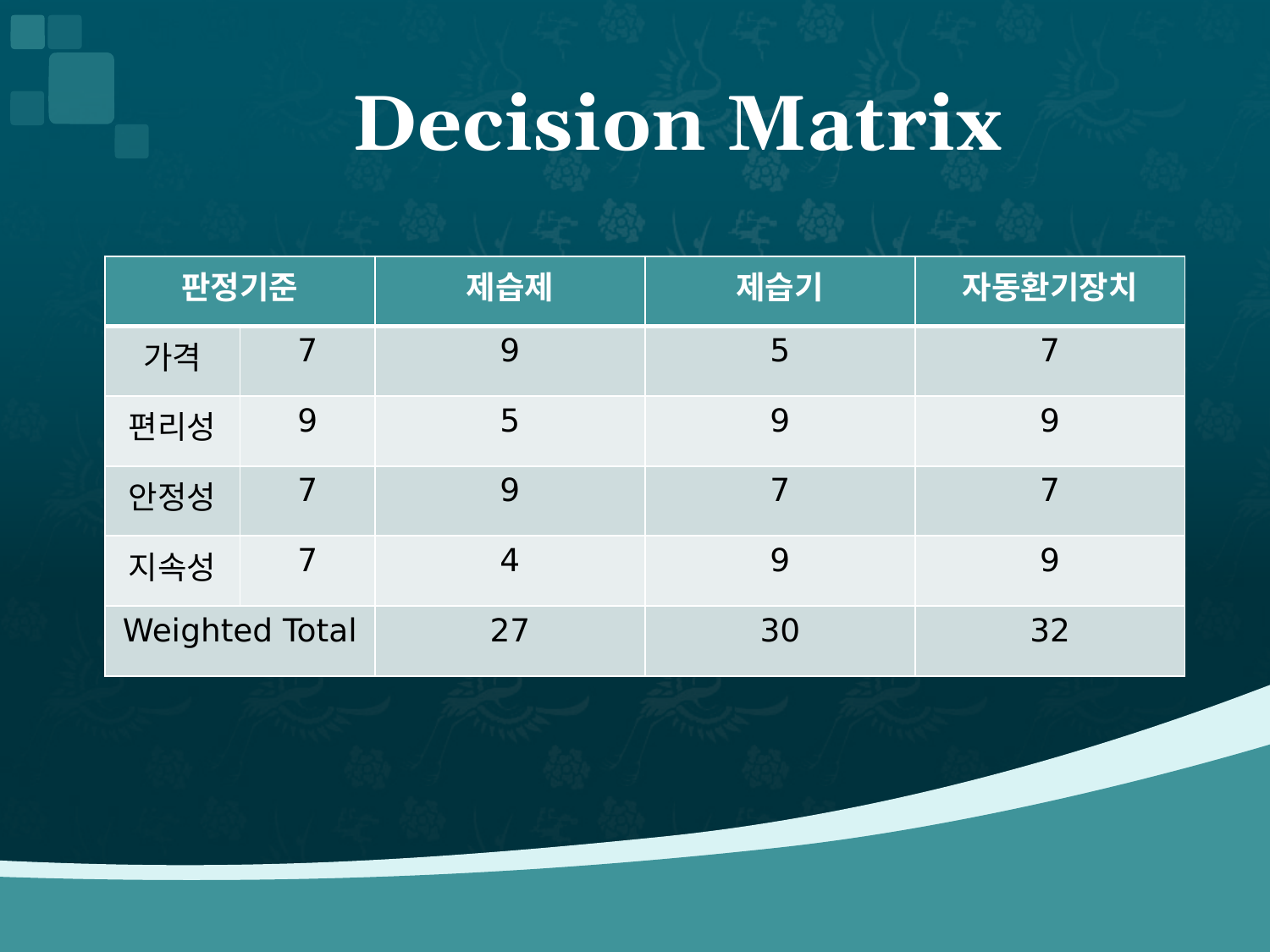

# Decision Matrix
| 판정기준 |  | 제습제 | 제습기 | 자동환기장치 |
| --- | --- | --- | --- | --- |
| 가격 | 7 | 9 | 5 | 7 |
| 편리성 | 9 | 5 | 9 | 9 |
| 안정성 | 7 | 9 | 7 | 7 |
| 지속성 | 7 | 4 | 9 | 9 |
| Weighted Total |  | 27 | 30 | 32 |